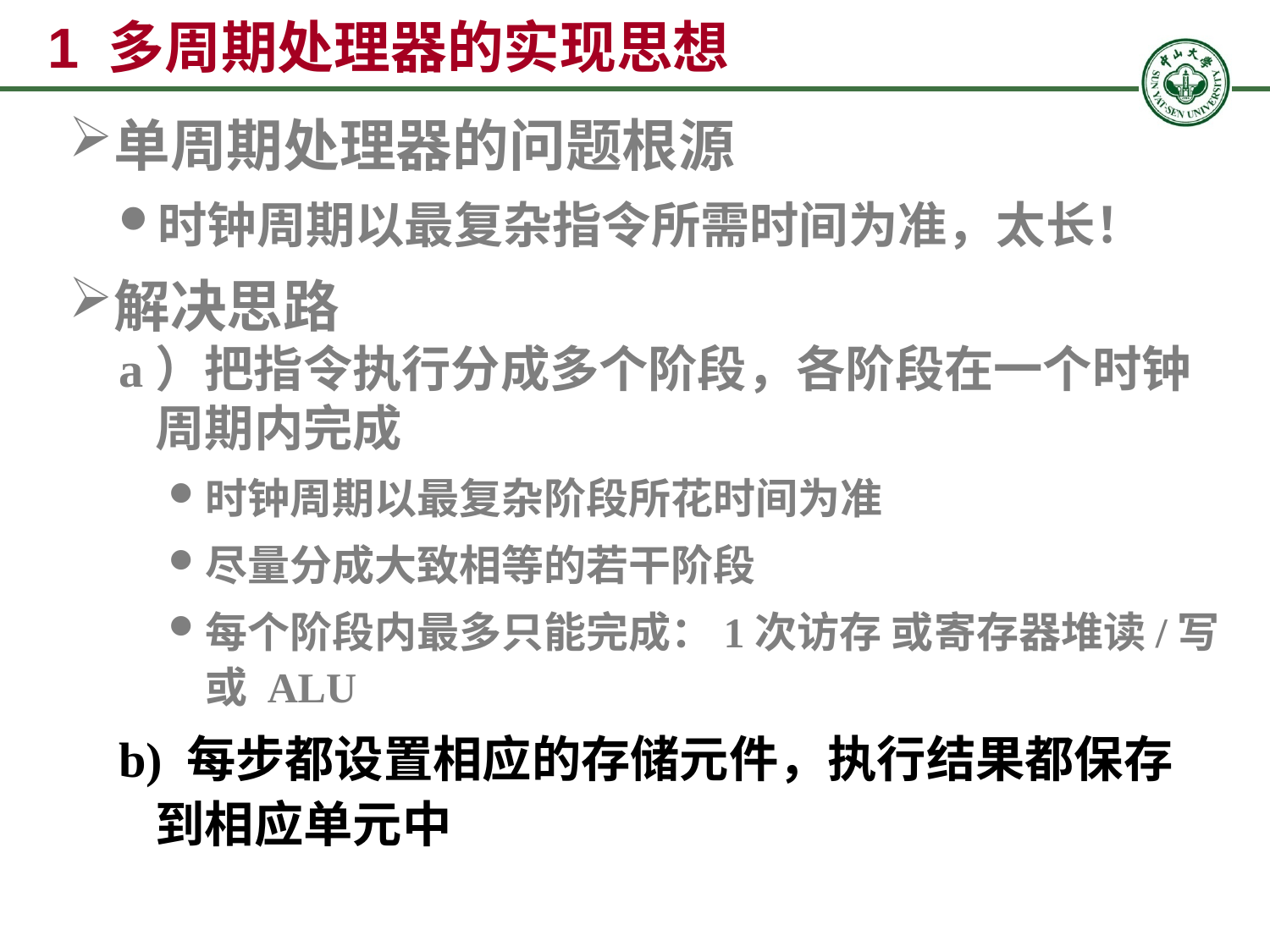

# 1 多周期处理器的实现思想
单周期处理器的问题根源
时钟周期以最复杂指令所需时间为准，太长！
解决思路
a）把指令执行分成多个阶段，各阶段在一个时钟周期内完成
时钟周期以最复杂阶段所花时间为准
尽量分成大致相等的若干阶段
每个阶段内最多只能完成：1次访存 或寄存器堆读/写 或 ALU
b) 每步都设置相应的存储元件，执行结果都保存到相应单元中